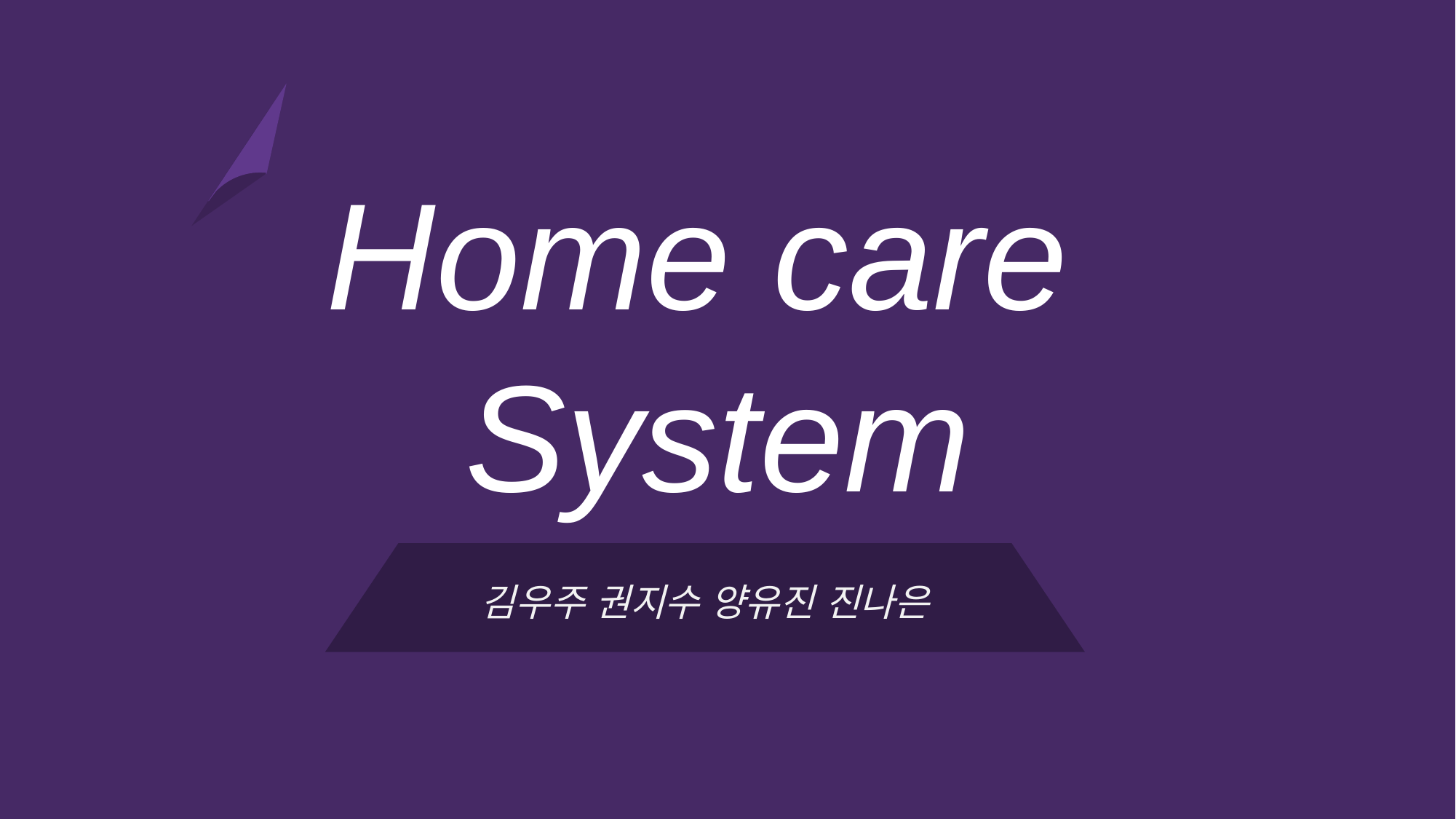

Home care
System
김우주 권지수 양유진 진나은